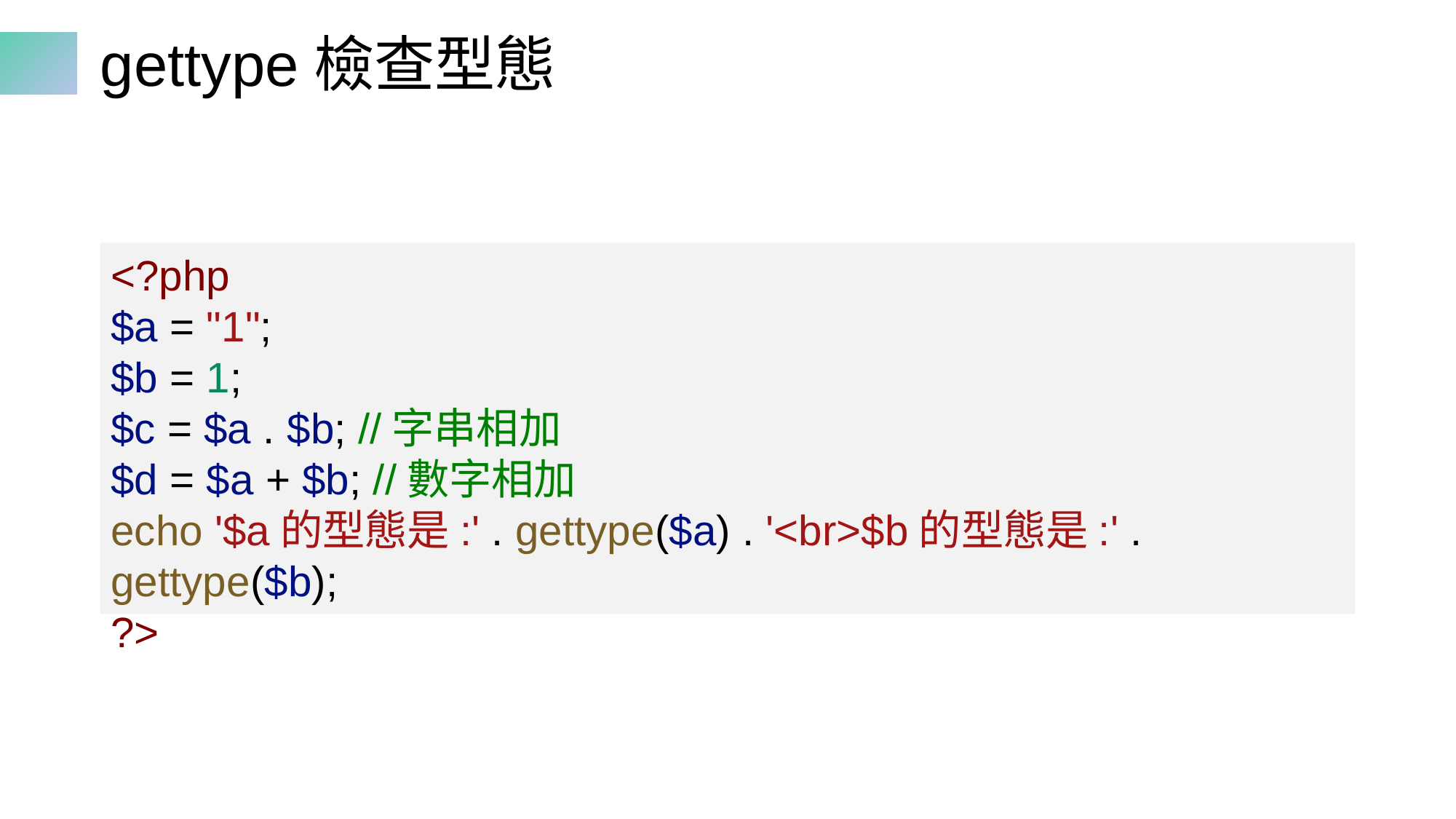

# gettype檢查型態
<?php
$a = "1";
$b = 1;
$c = $a . $b; //字串相加
$d = $a + $b; //數字相加
echo '$a的型態是:' . gettype($a) . '<br>$b的型態是:' . gettype($b);
?>